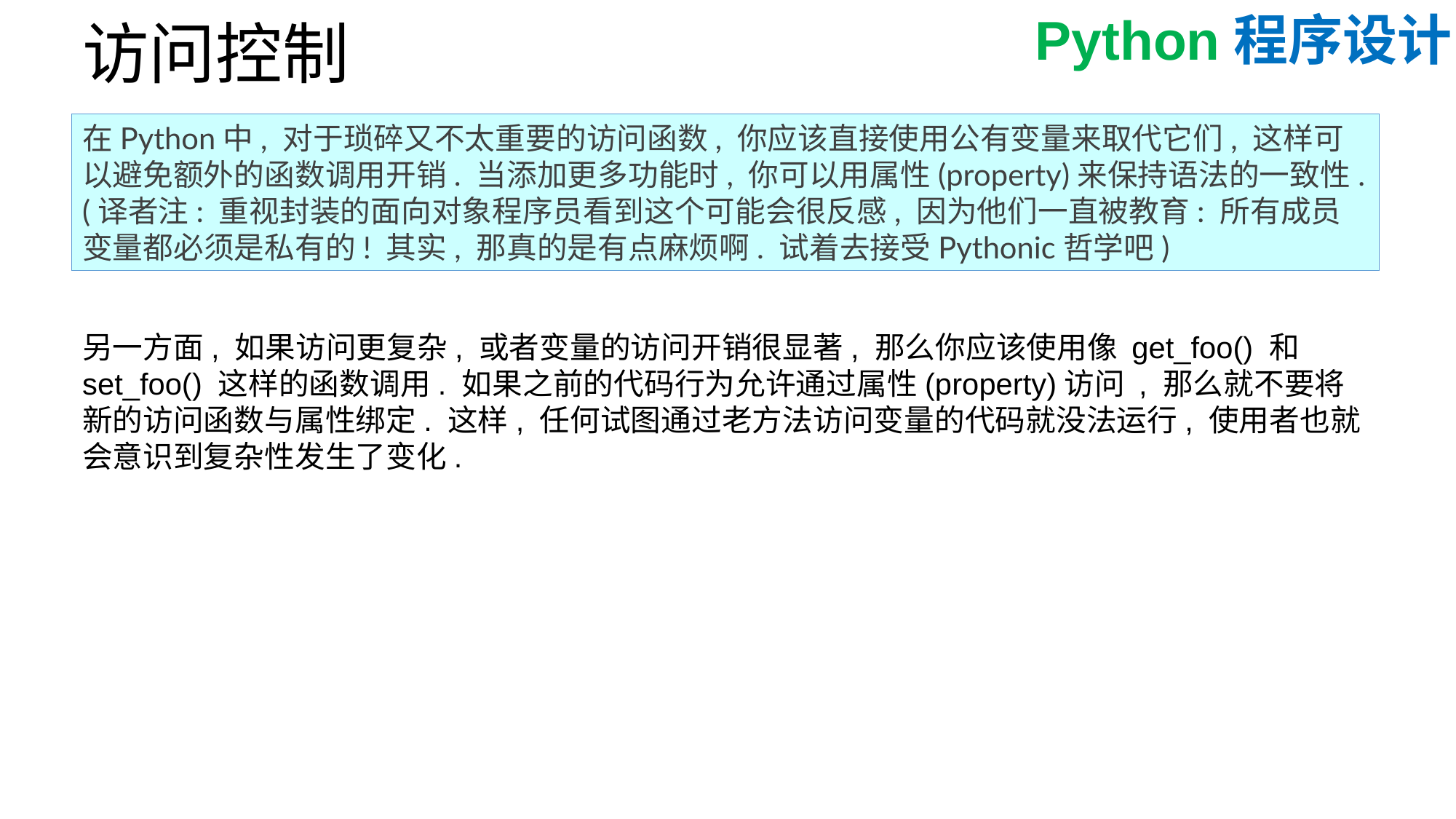

# 访问控制
在Python中, 对于琐碎又不太重要的访问函数, 你应该直接使用公有变量来取代它们, 这样可以避免额外的函数调用开销. 当添加更多功能时, 你可以用属性(property)来保持语法的一致性.
(译者注: 重视封装的面向对象程序员看到这个可能会很反感, 因为他们一直被教育: 所有成员变量都必须是私有的! 其实, 那真的是有点麻烦啊. 试着去接受Pythonic哲学吧)
另一方面, 如果访问更复杂, 或者变量的访问开销很显著, 那么你应该使用像 get_foo() 和 set_foo() 这样的函数调用. 如果之前的代码行为允许通过属性(property)访问 , 那么就不要将新的访问函数与属性绑定. 这样, 任何试图通过老方法访问变量的代码就没法运行, 使用者也就会意识到复杂性发生了变化.
36